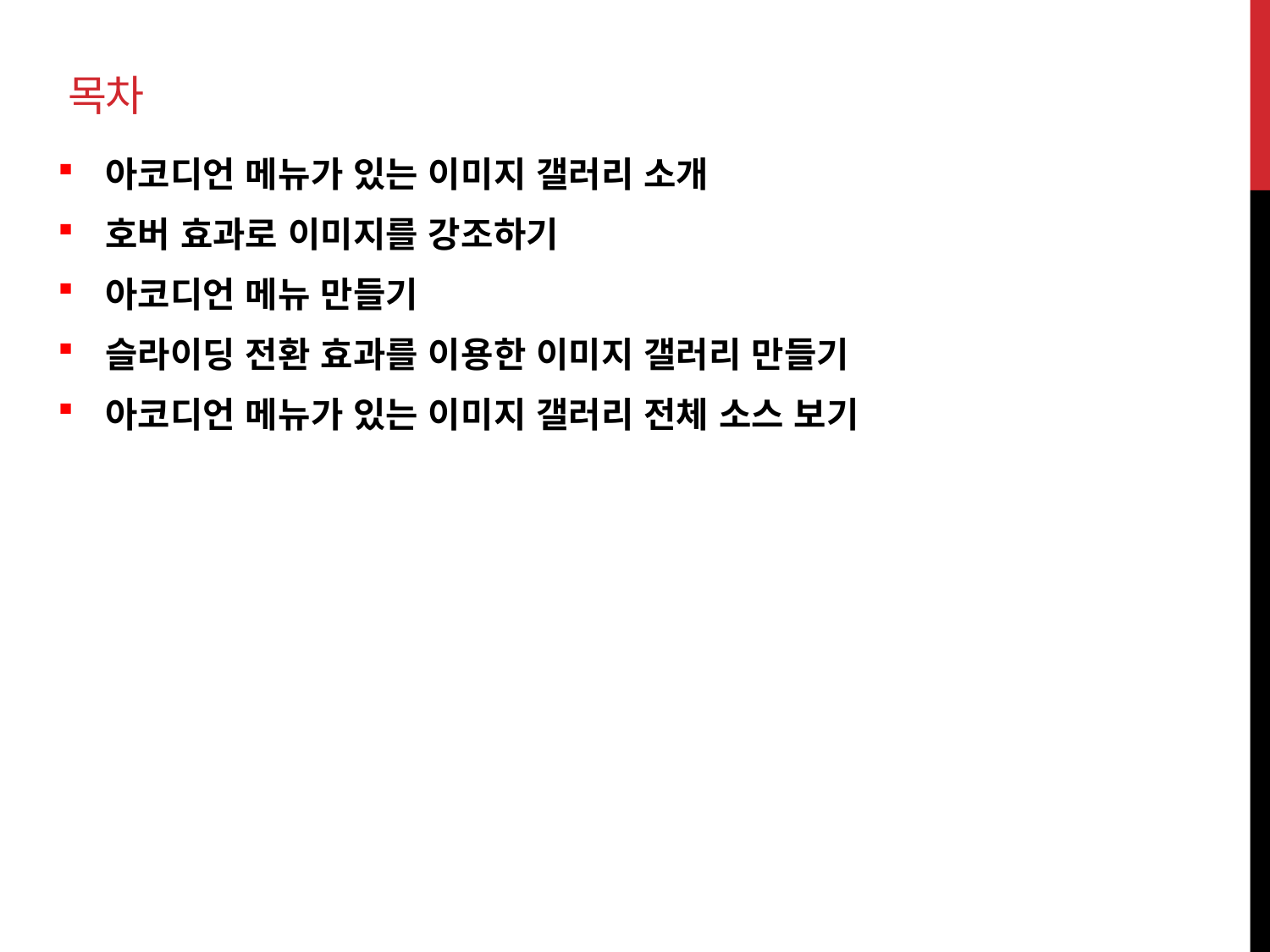

# 목차
아코디언 메뉴가 있는 이미지 갤러리 소개
호버 효과로 이미지를 강조하기
아코디언 메뉴 만들기
슬라이딩 전환 효과를 이용한 이미지 갤러리 만들기
아코디언 메뉴가 있는 이미지 갤러리 전체 소스 보기